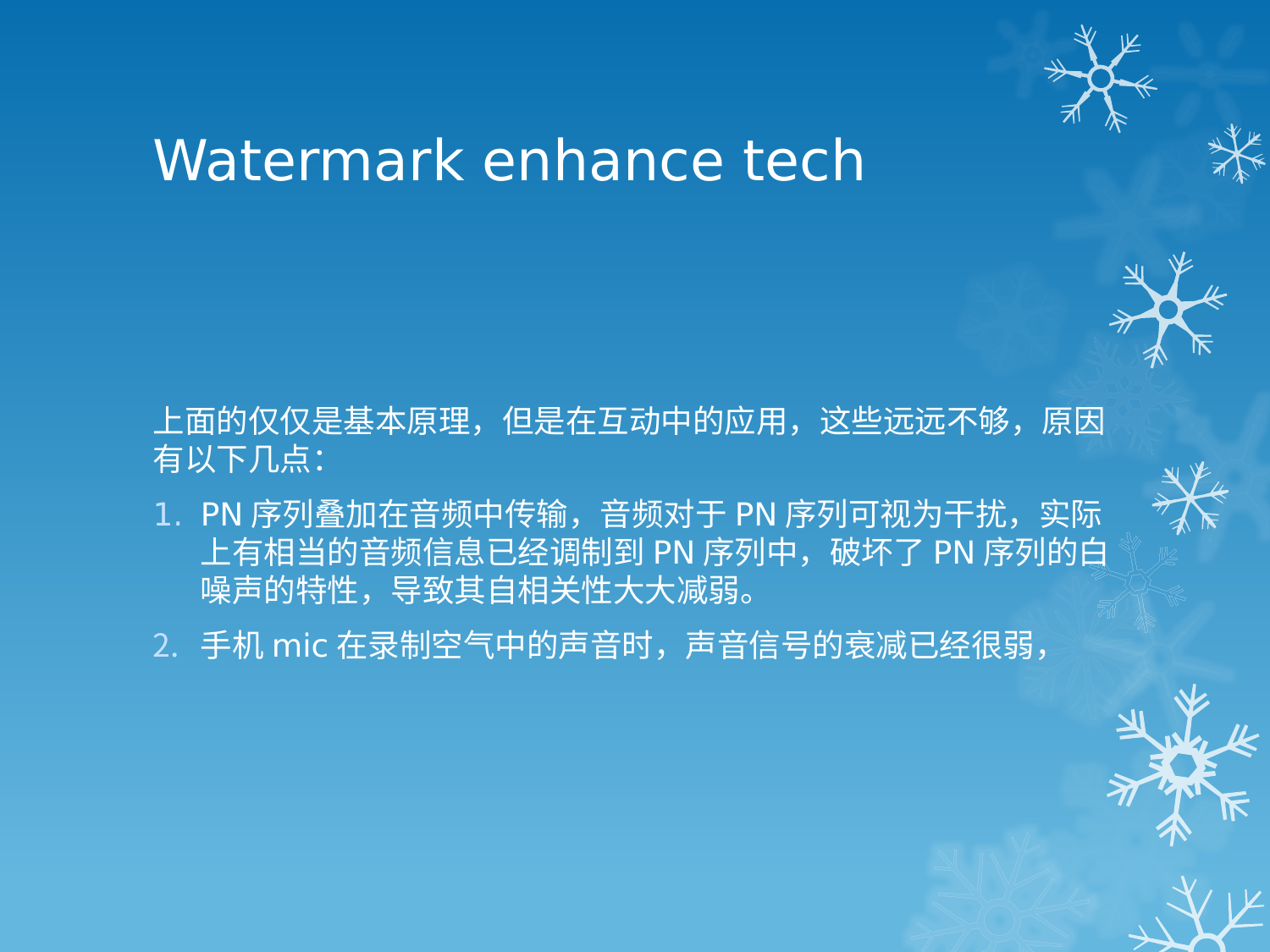

# Watermark enhance tech
上面的仅仅是基本原理，但是在互动中的应用，这些远远不够，原因有以下几点：
PN序列叠加在音频中传输，音频对于PN序列可视为干扰，实际上有相当的音频信息已经调制到PN序列中，破坏了PN序列的白噪声的特性，导致其自相关性大大减弱。
手机mic在录制空气中的声音时，声音信号的衰减已经很弱，